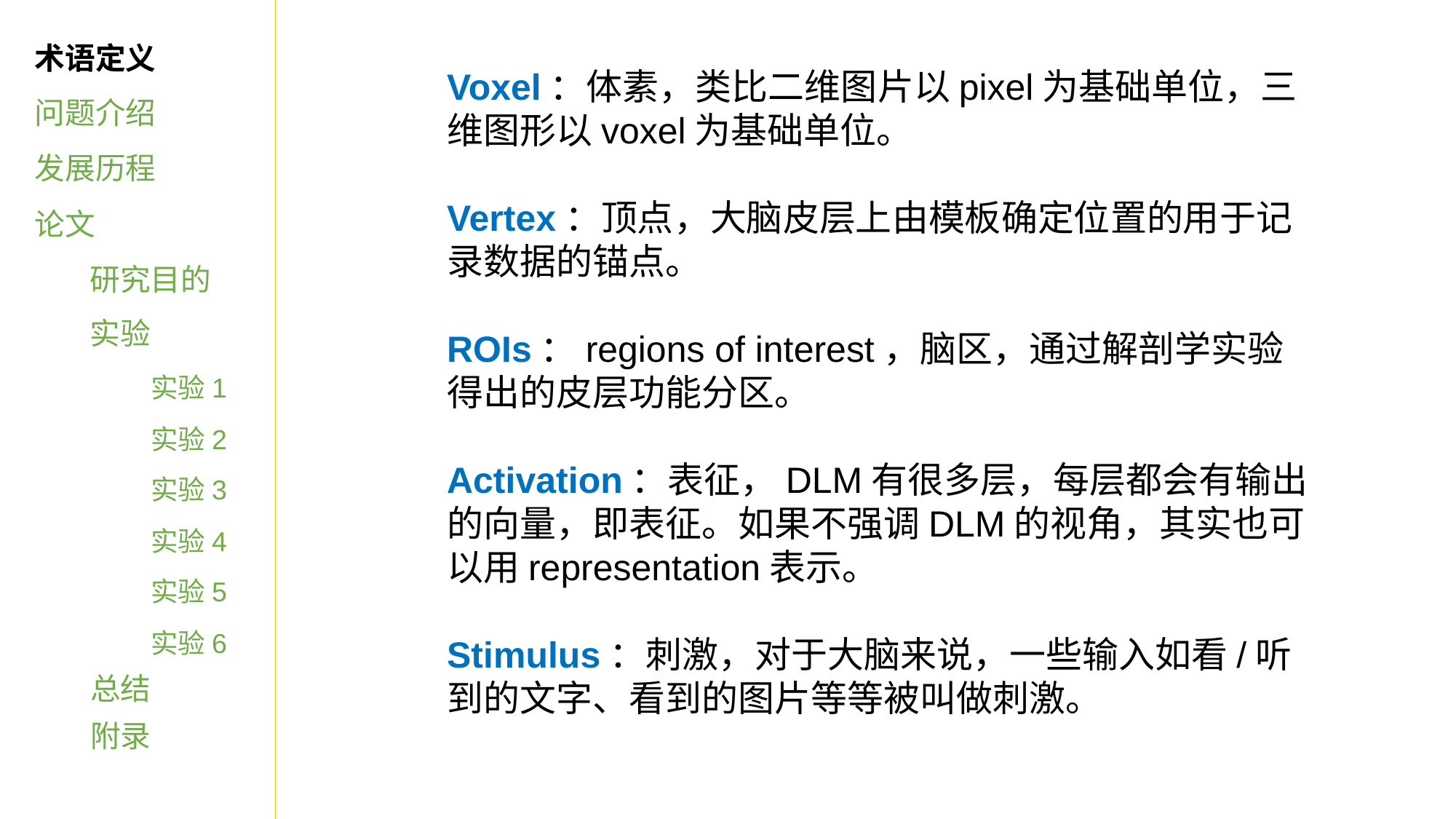

术语定义
Voxel：体素，类比二维图片以pixel为基础单位，三维图形以voxel为基础单位。

Vertex：顶点，大脑皮层上由模板确定位置的用于记录数据的锚点。

ROIs：regions of interest，脑区，通过解剖学实验得出的皮层功能分区。

Activation：表征，DLM有很多层，每层都会有输出的向量，即表征。如果不强调DLM的视角，其实也可以用representation表示。

Stimulus：刺激，对于大脑来说，一些输入如看/听到的文字、看到的图片等等被叫做刺激。

问题介绍
发展历程
论文
研究目的
实验
实验1
实验2
实验3
实验4
实验5
实验6
总结
附录